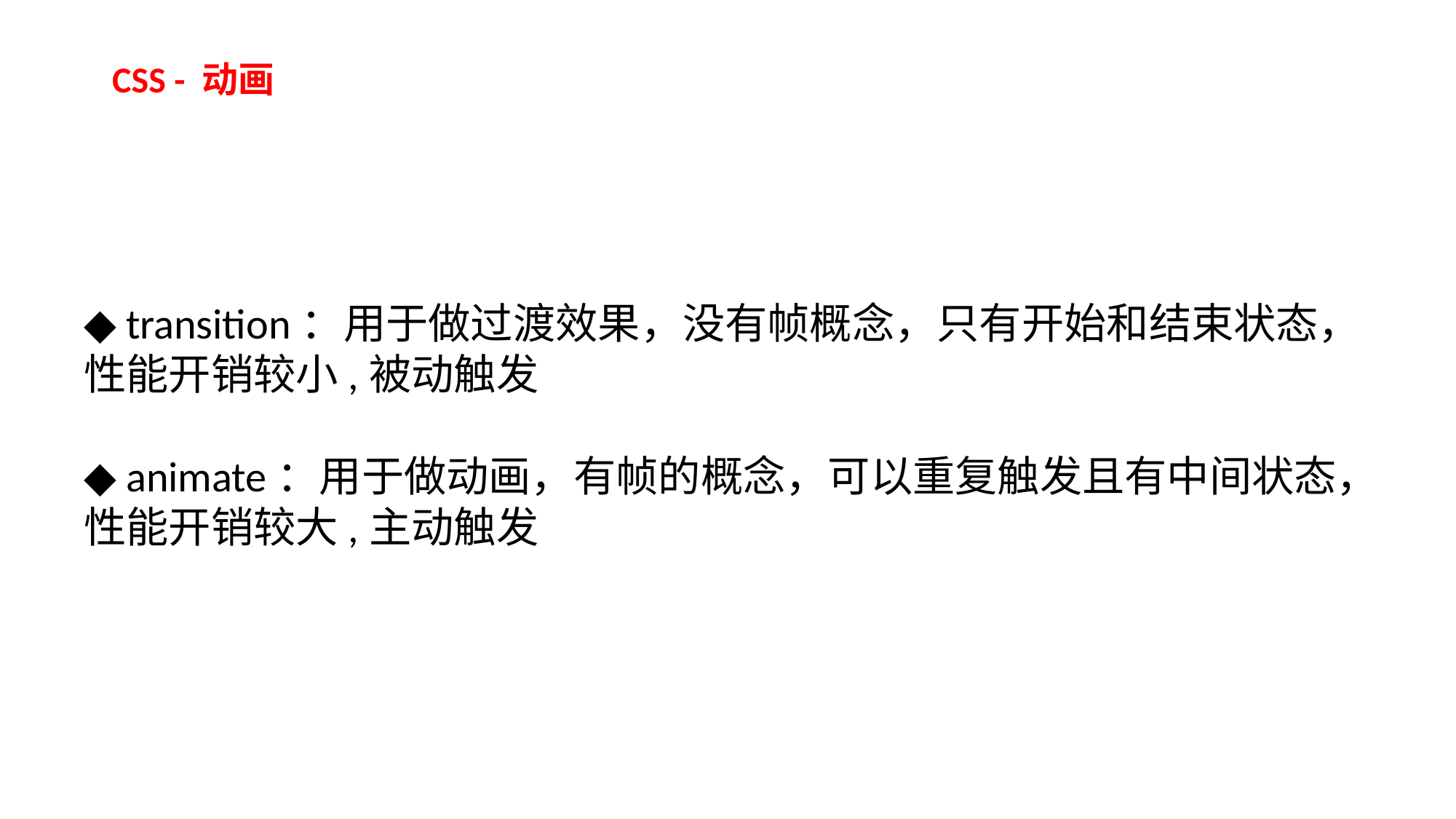

CSS - 动画
◆ transition：用于做过渡效果，没有帧概念，只有开始和结束状态，性能开销较小,被动触发

◆ animate：用于做动画，有帧的概念，可以重复触发且有中间状态，性能开销较大,主动触发